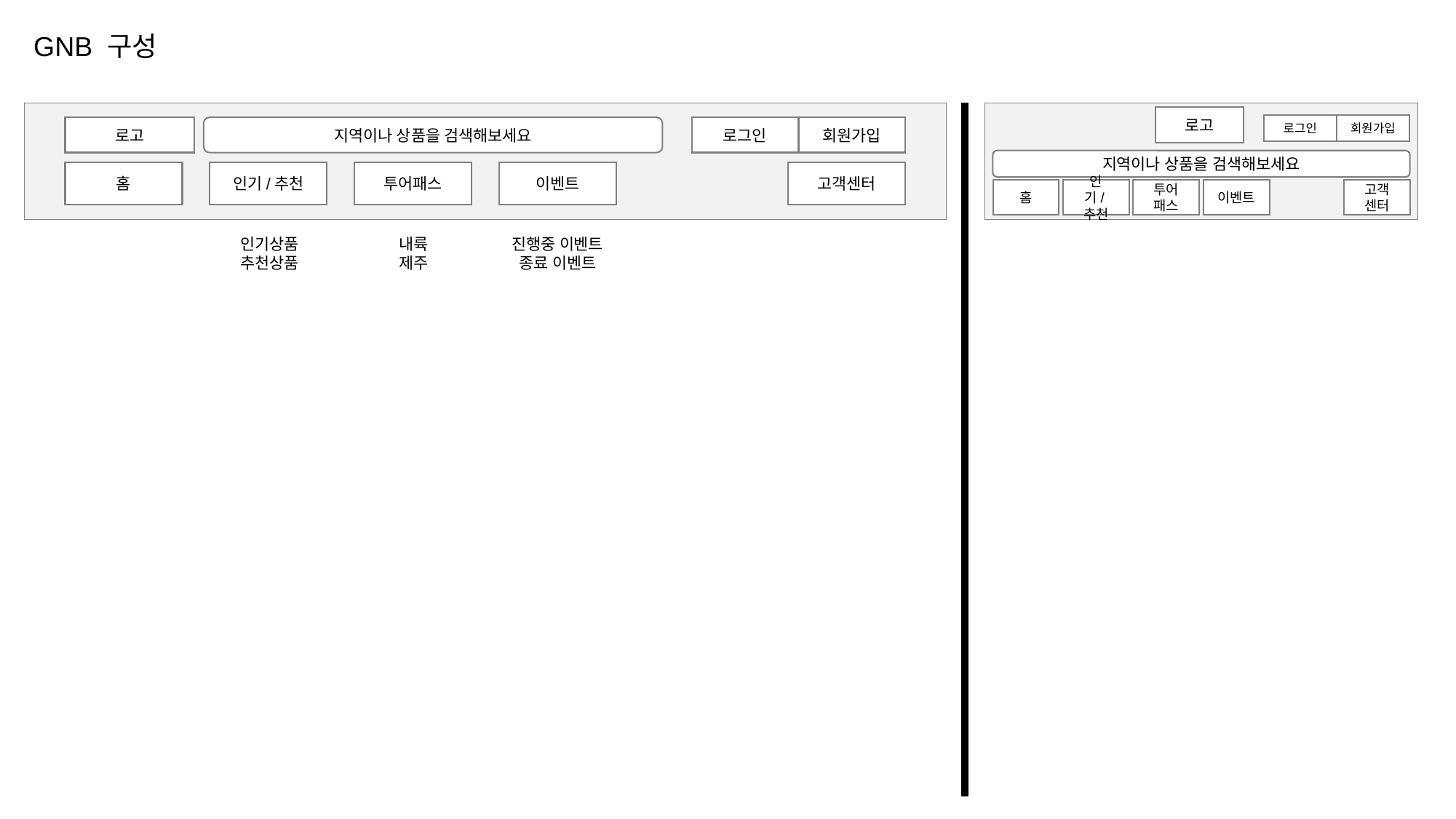

GNB 구성

G
로고
로그인
회원가입
로고
지역이나 상품을 검색해보세요
로그인
회원가입
지역이나 상품을 검색해보세요
홈
인기/추천
투어패스
이벤트
고객센터
홈
인기/추천
투어
패스
이벤트
고객
센터
인기상품
추천상품
내륙
제주
진행중 이벤트
종료 이벤트